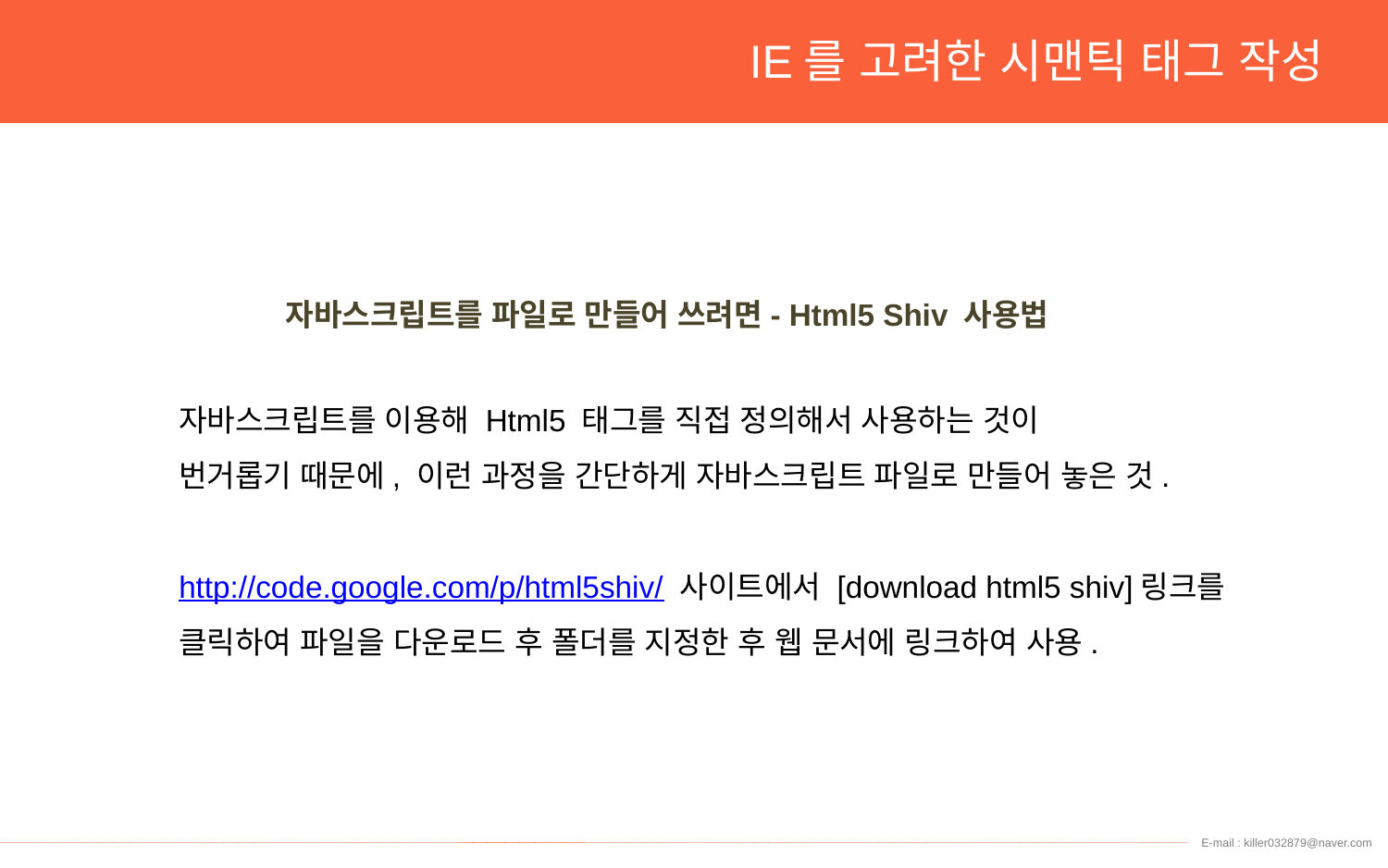

IE를 고려한 시맨틱 태그 작성
자바스크립트를 파일로 만들어 쓰려면- Html5 Shiv 사용법
자바스크립트를 이용해 Html5 태그를 직접 정의해서 사용하는 것이
번거롭기 때문에, 이런 과정을 간단하게 자바스크립트 파일로 만들어 놓은 것.

http://code.google.com/p/html5shiv/ 사이트에서 [download html5 shiv]링크를
클릭하여 파일을 다운로드 후 폴더를 지정한 후 웹 문서에 링크하여 사용.